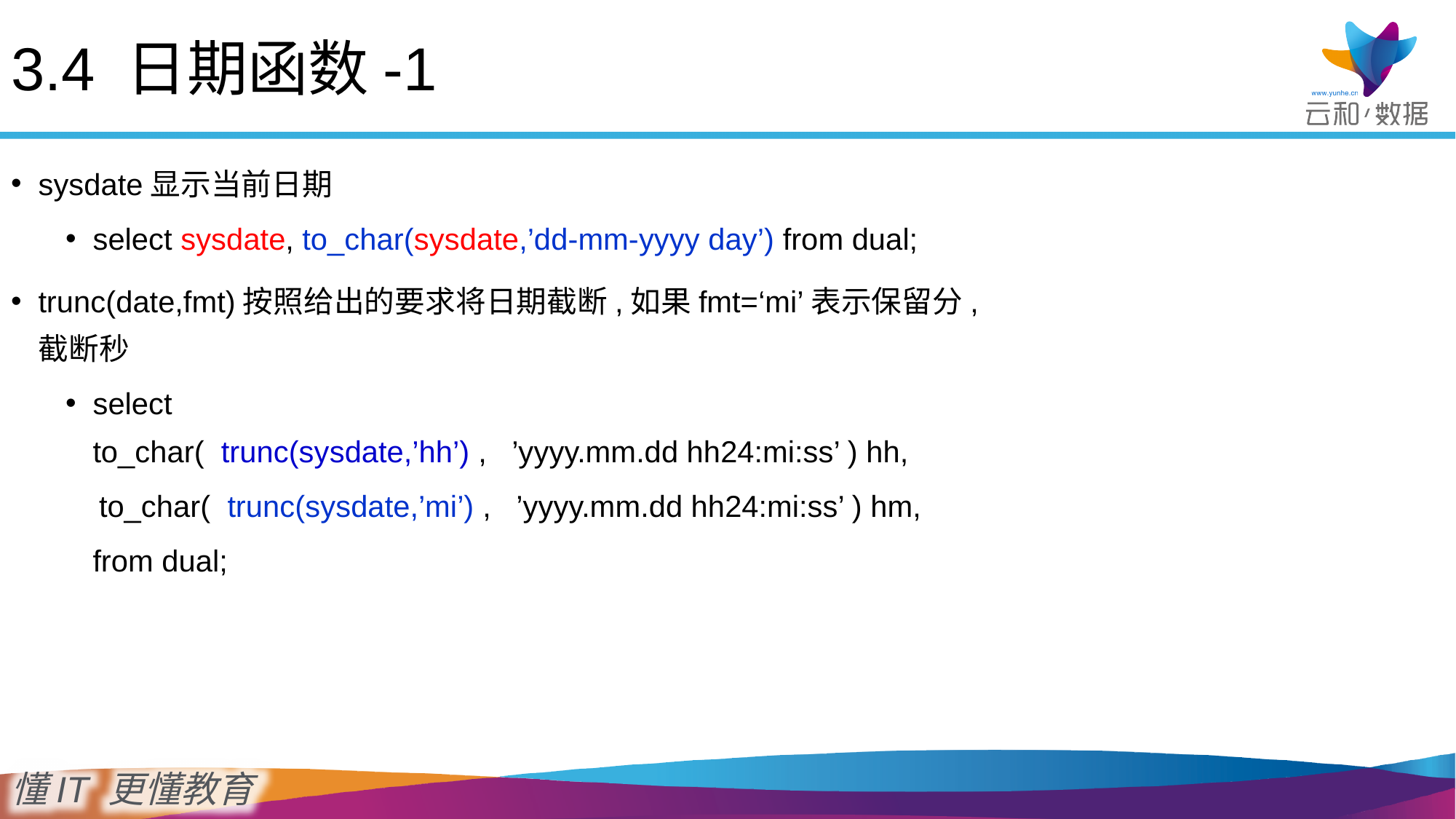

3.4 日期函数-1
sysdate显示当前日期
select sysdate, to_char(sysdate,’dd-mm-yyyy day’) from dual;
trunc(date,fmt)按照给出的要求将日期截断,如果fmt=‘mi’表示保留分,截断秒
select
to_char(  trunc(sysdate,’hh’) ,   ’yyyy.mm.dd hh24:mi:ss’ ) hh,
    to_char(  trunc(sysdate,’mi’) ,   ’yyyy.mm.dd hh24:mi:ss’ ) hm,
	from dual;